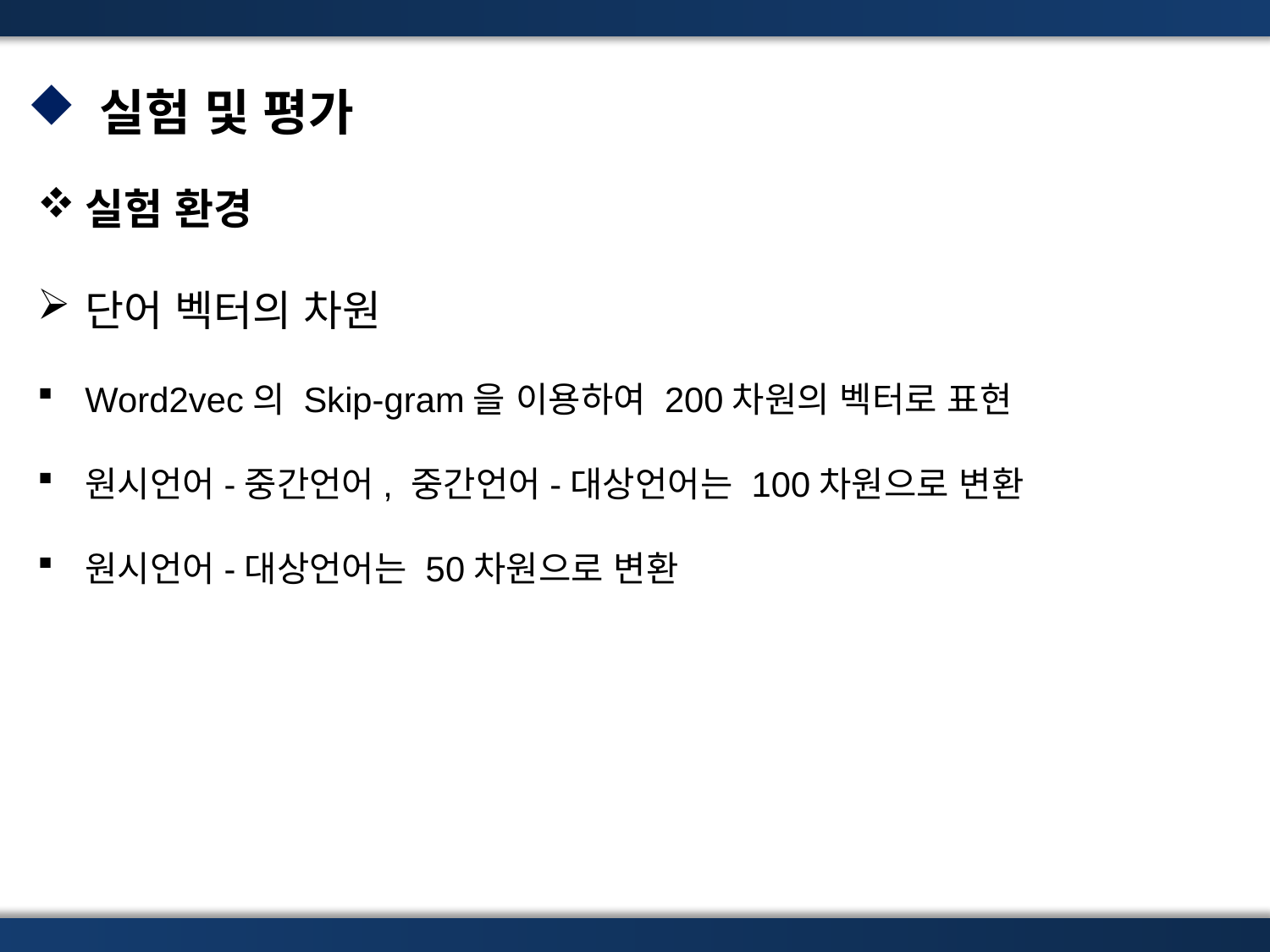

실험 및 평가

실험 환경

단어 벡터의 차원

Word2vec의 Skip-gram을 이용하여 200차원의 벡터로 표현

원시언어-중간언어, 중간언어-대상언어는 100차원으로 변환

원시언어-대상언어는 50차원으로 변환